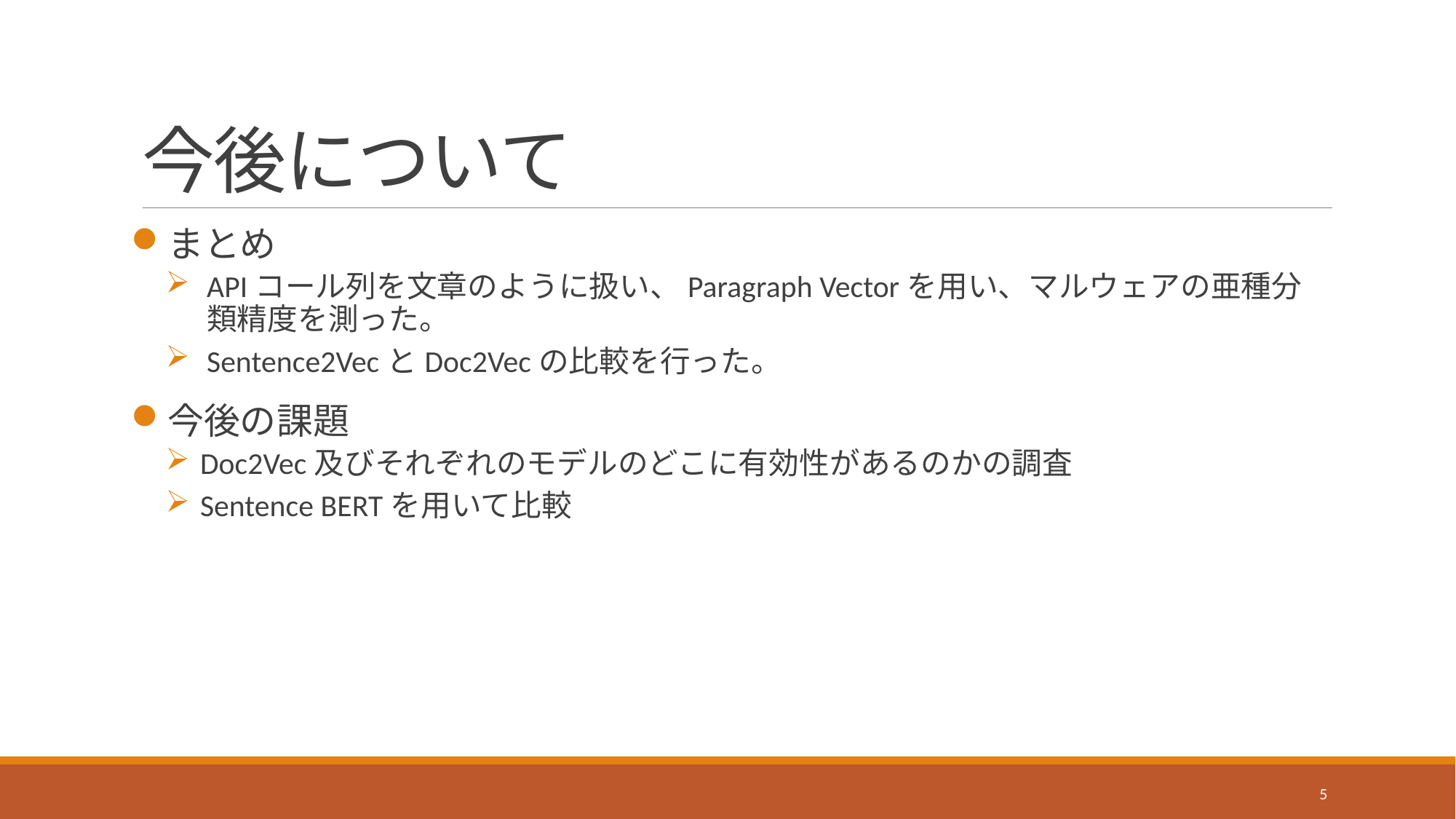

# 今後について
まとめ
APIコール列を文章のように扱い、Paragraph Vectorを用い、マルウェアの亜種分類精度を測った。
Sentence2VecとDoc2Vecの比較を行った。
今後の課題
Doc2Vec及びそれぞれのモデルのどこに有効性があるのかの調査
Sentence BERTを用いて比較

5